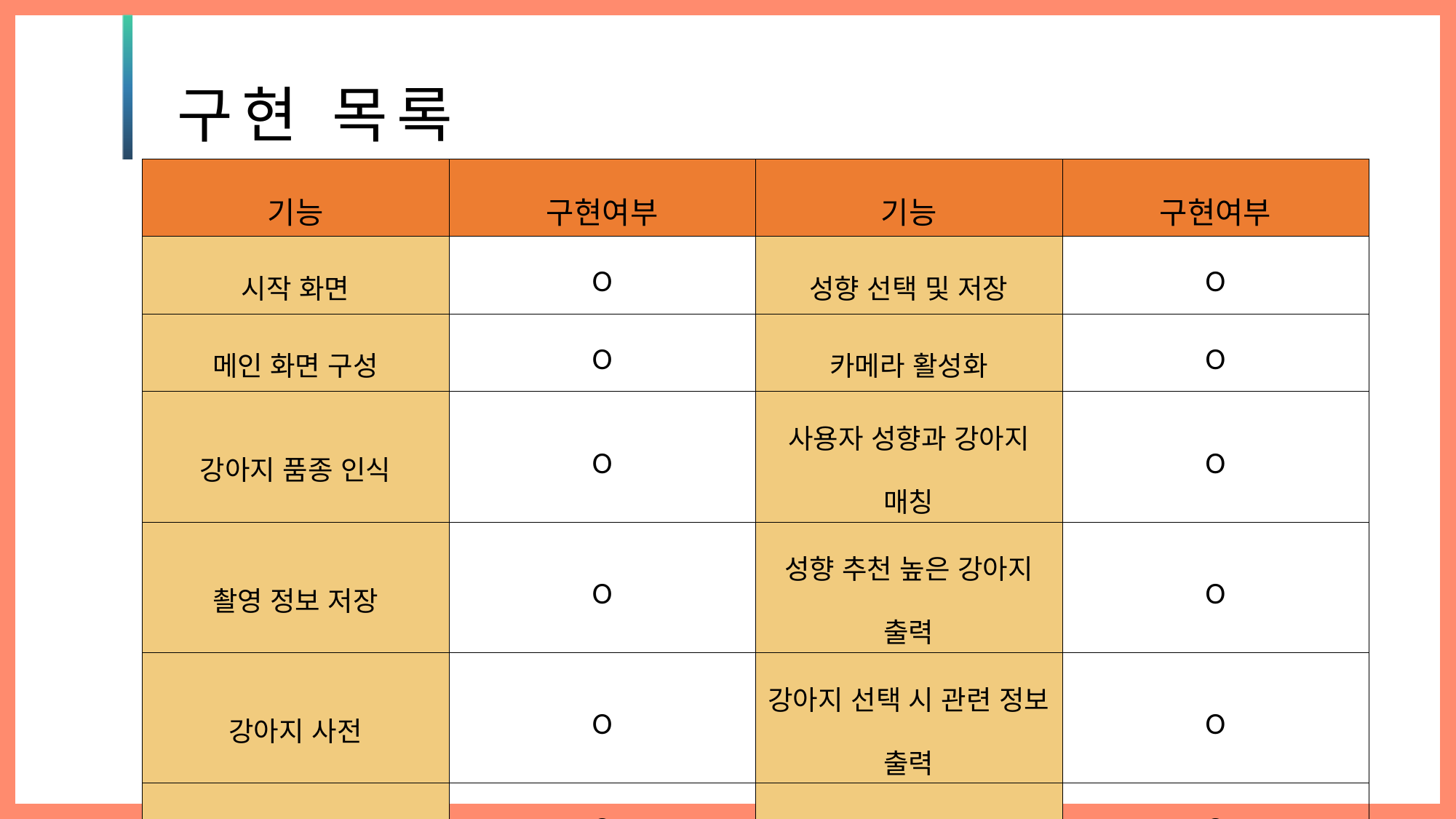

구현 목록
| 기능 | 구현여부 | 기능 | 구현여부 |
| --- | --- | --- | --- |
| 시작 화면 | O | 성향 선택 및 저장 | O |
| 메인 화면 구성 | O | 카메라 활성화 | O |
| 강아지 품종 인식 | O | 사용자 성향과 강아지 매칭 | O |
| 촬영 정보 저장 | O | 성향 추천 높은 강아지 출력 | O |
| 강아지 사전 | O | 강아지 선택 시 관련 정보 출력 | O |
| 촬영한 정보 확인 | O | 사용자 성향 변경 | O |